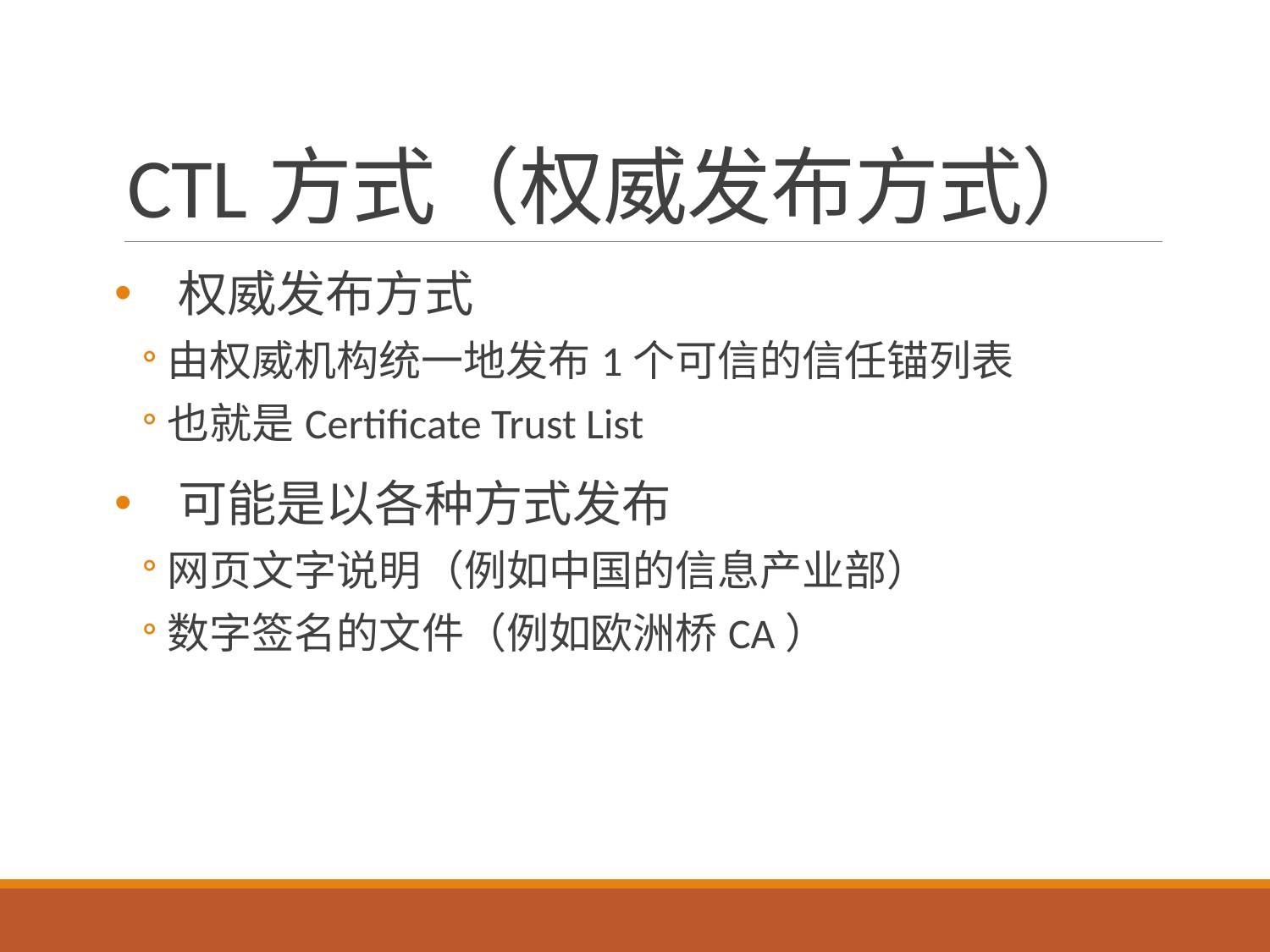

# CTL方式（权威发布方式）
权威发布方式
由权威机构统一地发布1个可信的信任锚列表
也就是Certificate Trust List
可能是以各种方式发布
网页文字说明（例如中国的信息产业部）
数字签名的文件（例如欧洲桥CA）

55